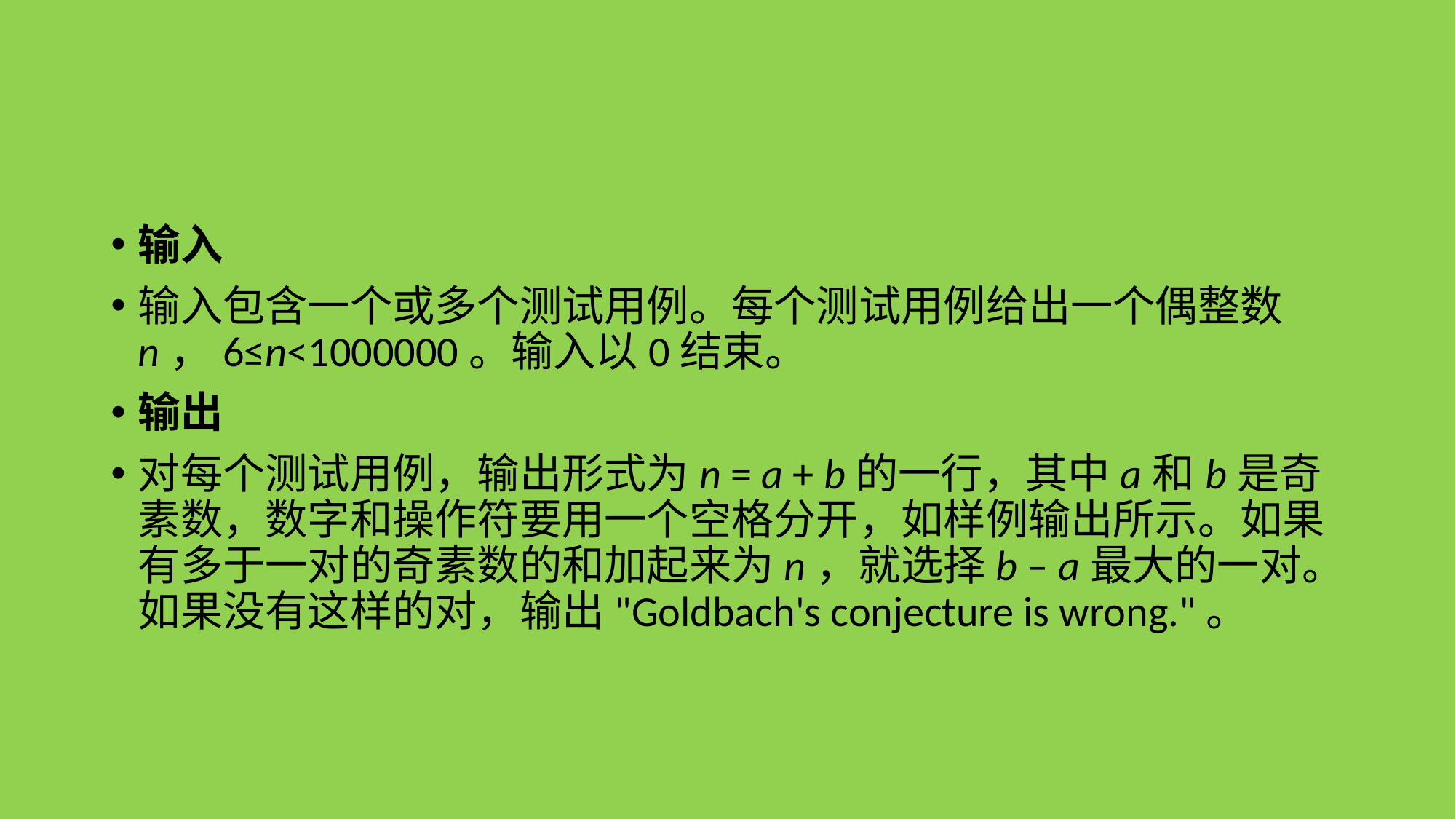

#
输入
输入包含一个或多个测试用例。每个测试用例给出一个偶整数n，6≤n<1000000。输入以0结束。
输出
对每个测试用例，输出形式为n = a + b的一行，其中a和b是奇素数，数字和操作符要用一个空格分开，如样例输出所示。如果有多于一对的奇素数的和加起来为n，就选择b – a最大的一对。如果没有这样的对，输出"Goldbach's conjecture is wrong."。